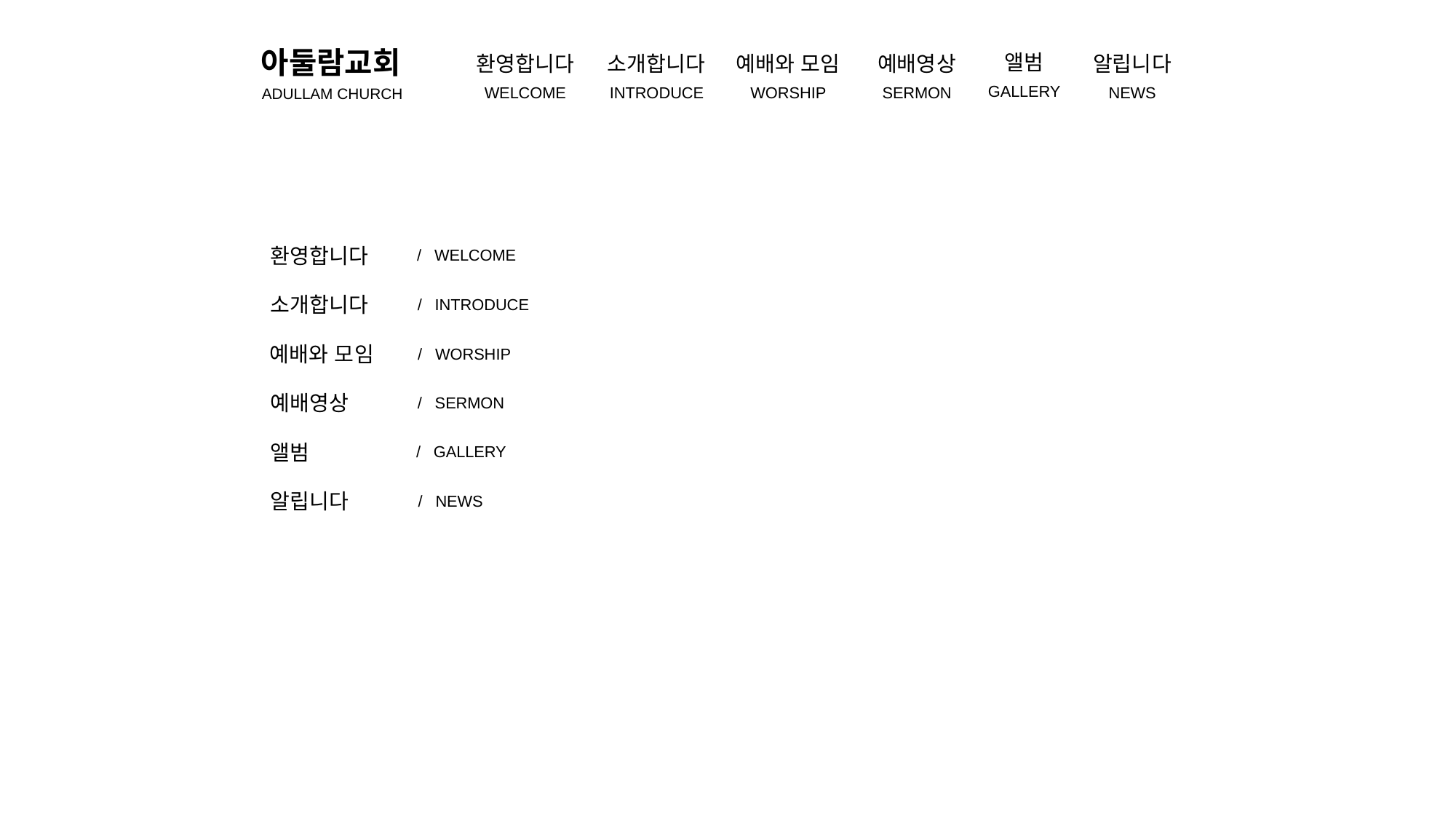

아둘람교회
앨범
환영합니다
소개합니다
예배와 모임
예배영상
알립니다
GALLERY
WELCOME
INTRODUCE
WORSHIP
SERMON
NEWS
ADULLAM CHURCH
환영합니다
/   WELCOME
소개합니다
/   INTRODUCE
예배와 모임
/   WORSHIP
예배영상
/   SERMON
앨범
/   GALLERY
알립니다
/   NEWS